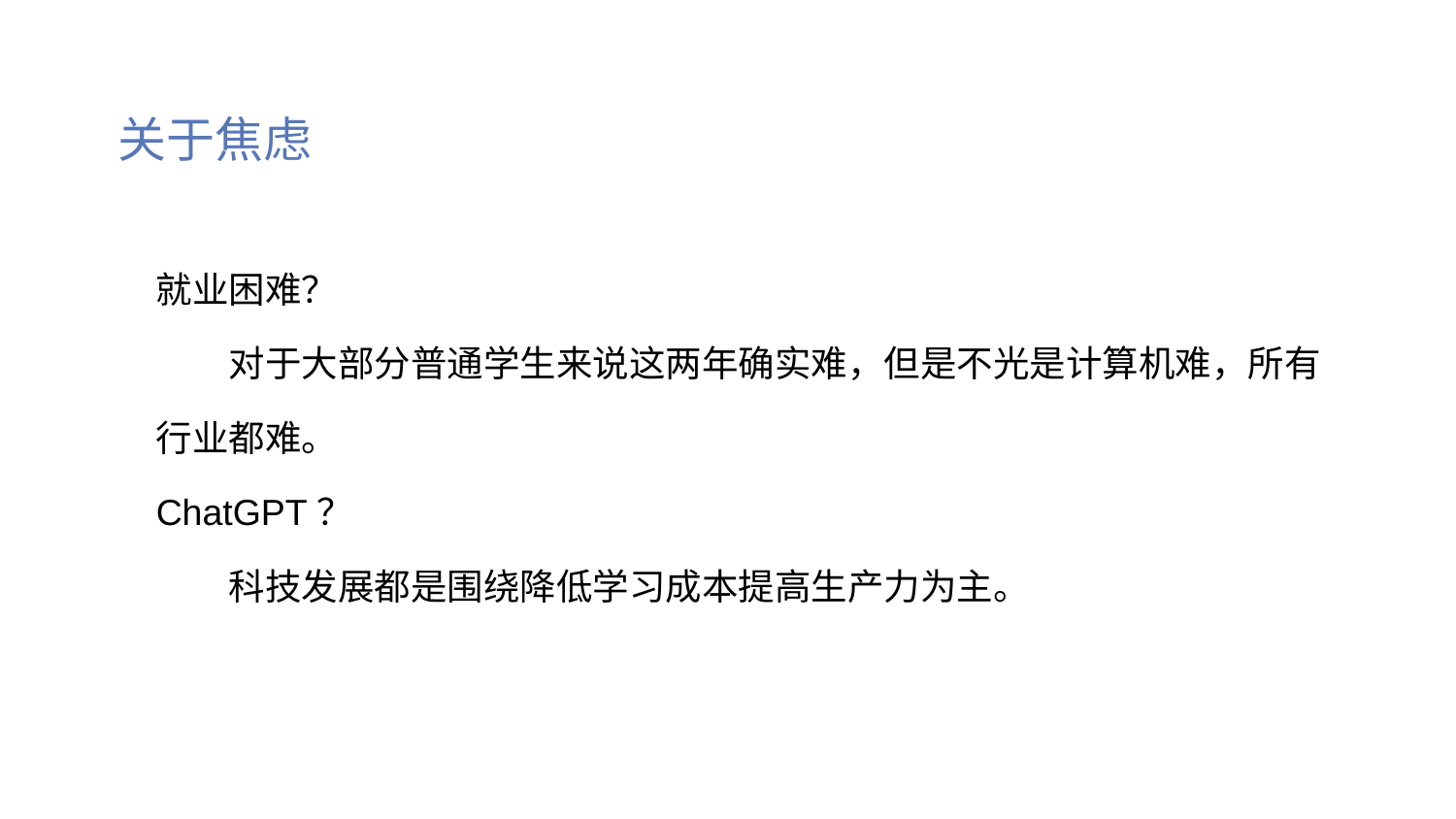

关于焦虑
就业困难？
对于大部分普通学生来说这两年确实难，但是不光是计算机难，所有行业都难。
ChatGPT？
科技发展都是围绕降低学习成本提高生产力为主。

添加标题内容
您的内容打在这里，或者通过复制您的文本后，在此框中选择粘贴，并选择只保留文字。